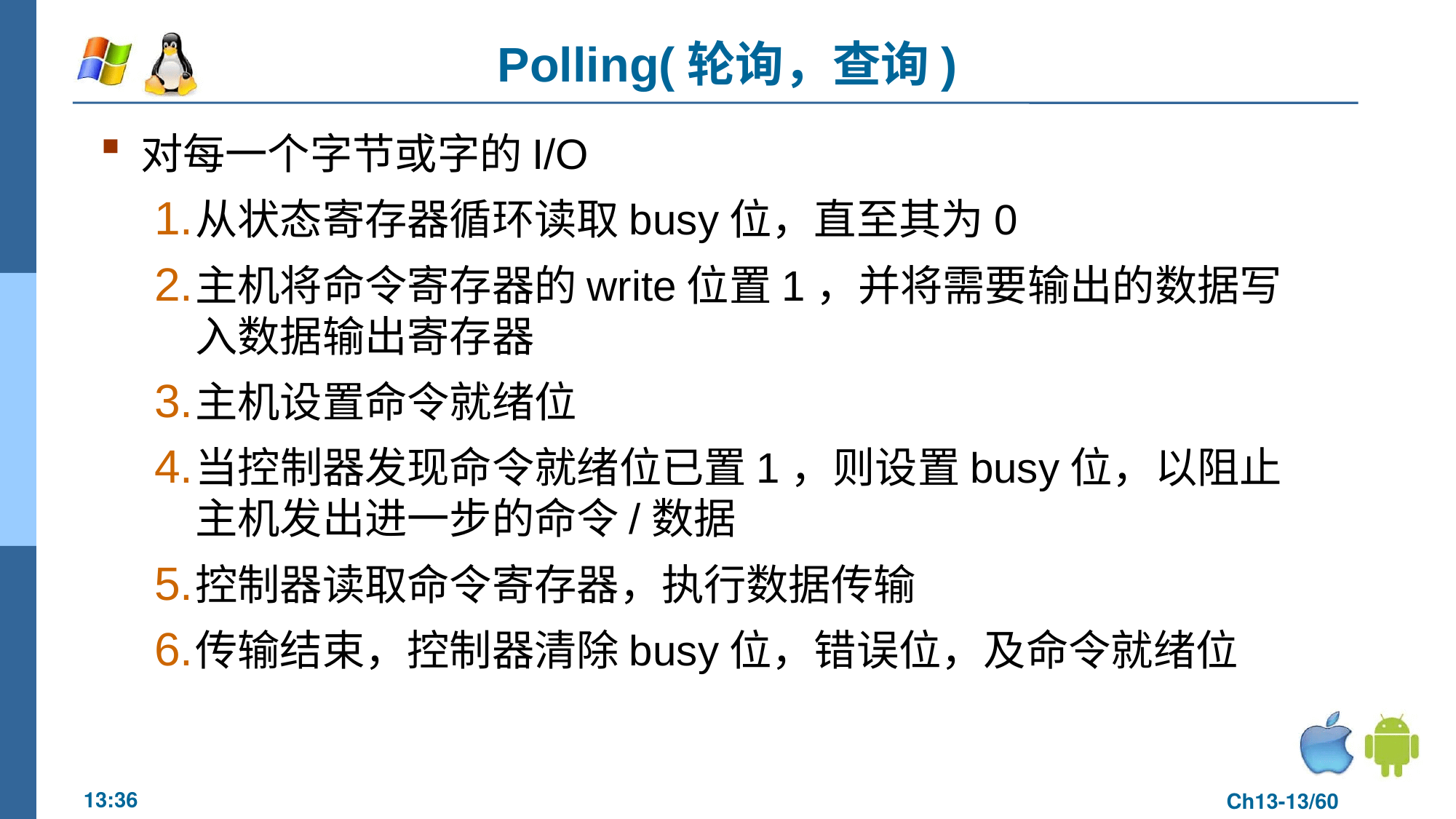

# Polling(轮询，查询)
对每一个字节或字的I/O
从状态寄存器循环读取busy位，直至其为0
主机将命令寄存器的write位置1，并将需要输出的数据写入数据输出寄存器
主机设置命令就绪位
当控制器发现命令就绪位已置1，则设置busy位，以阻止主机发出进一步的命令/数据
控制器读取命令寄存器，执行数据传输
传输结束，控制器清除busy位，错误位，及命令就绪位